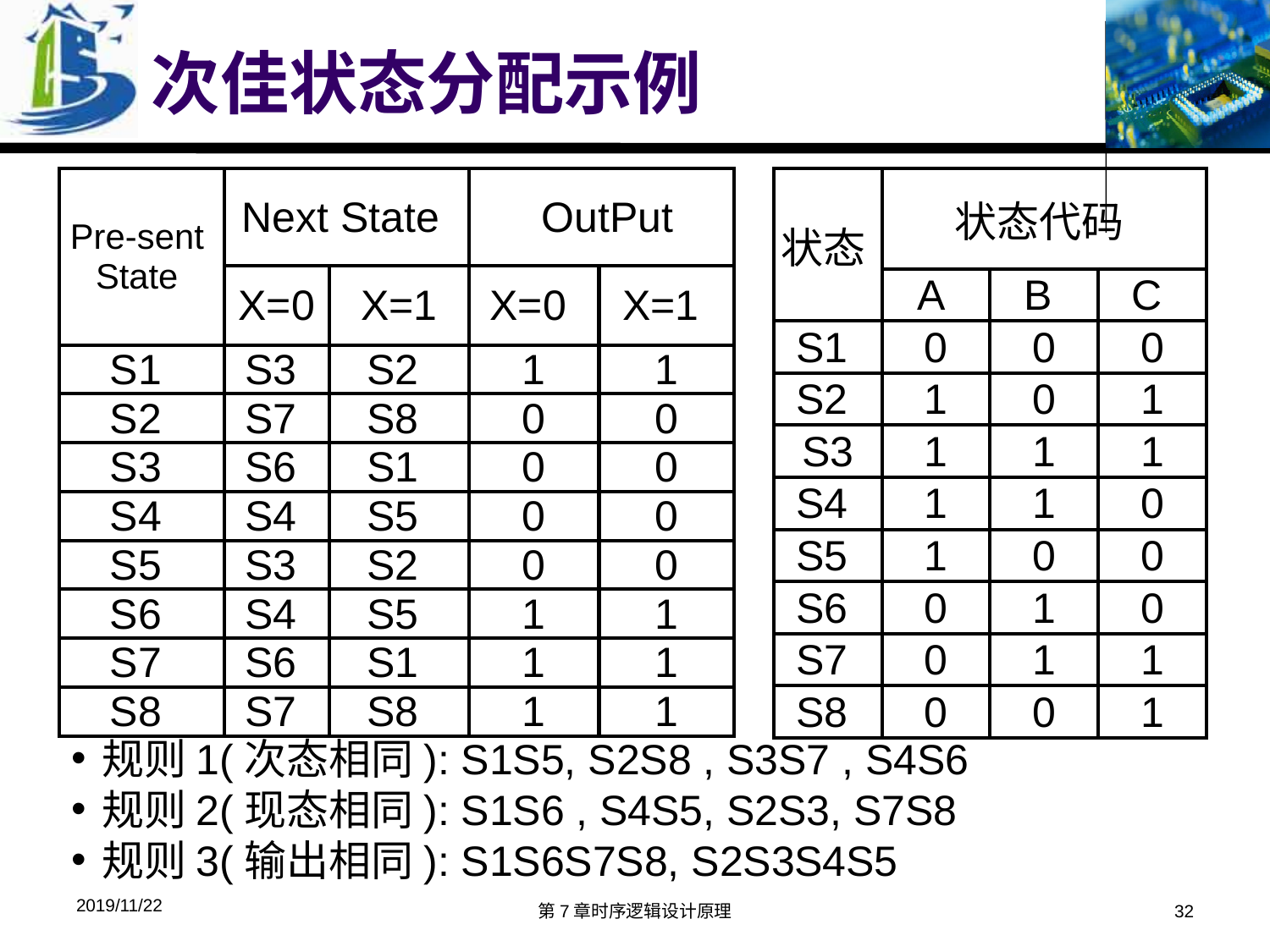

# 次佳状态分配示例
| Pre-sent State | Next State |  | OutPut |  |
| --- | --- | --- | --- | --- |
|  | X=0 | X=1 | X=0 | X=1 |
| S1 | S3 | S2 | 1 | 1 |
| S2 | S7 | S8 | 0 | 0 |
| S3 | S6 | S1 | 0 | 0 |
| S4 | S4 | S5 | 0 | 0 |
| S5 | S3 | S2 | 0 | 0 |
| S6 | S4 | S5 | 1 | 1 |
| S7 | S6 | S1 | 1 | 1 |
| S8 | S7 | S8 | 1 | 1 |
| 状态 | 状态代码 |  |  |
| --- | --- | --- | --- |
|  | A | B | C |
| S1 | 0 | 0 | 0 |
| S2 | 1 | 0 | 1 |
| S3 | 1 | 1 | 1 |
| S4 | 1 | 1 | 0 |
| S5 | 1 | 0 | 0 |
| S6 | 0 | 1 | 0 |
| S7 | 0 | 1 | 1 |
| S8 | 0 | 0 | 1 |
规则1(次态相同): S1S5, S2S8 , S3S7 , S4S6
规则2(现态相同): S1S6 , S4S5, S2S3, S7S8
规则3(输出相同): S1S6S7S8, S2S3S4S5
2019/11/22
第7章时序逻辑设计原理
32